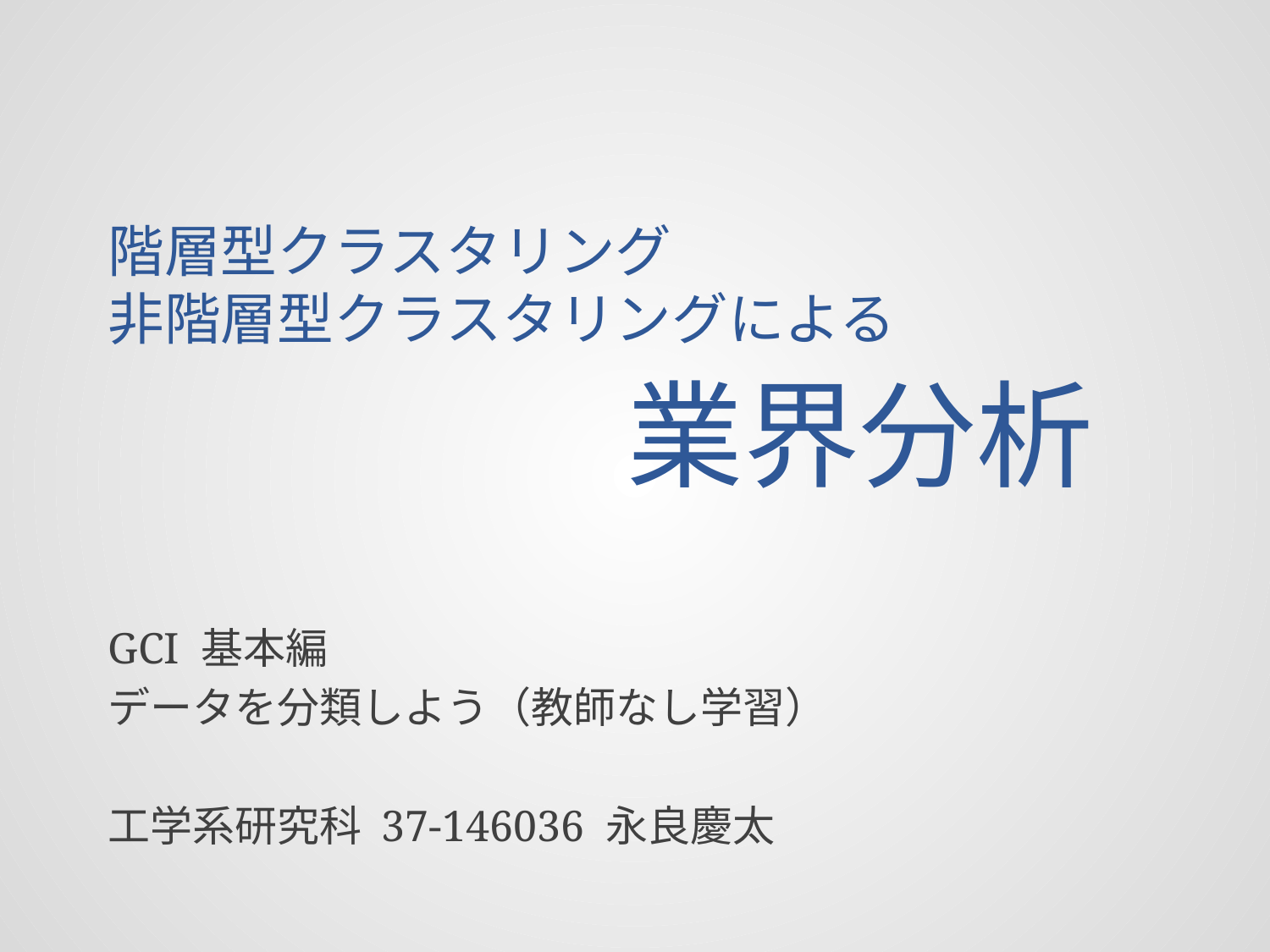

# 階層型クラスタリング 非階層型クラスタリングによる
業界分析
GCI 基本編
データを分類しよう（教師なし学習）

工学系研究科 37-146036 永良慶太